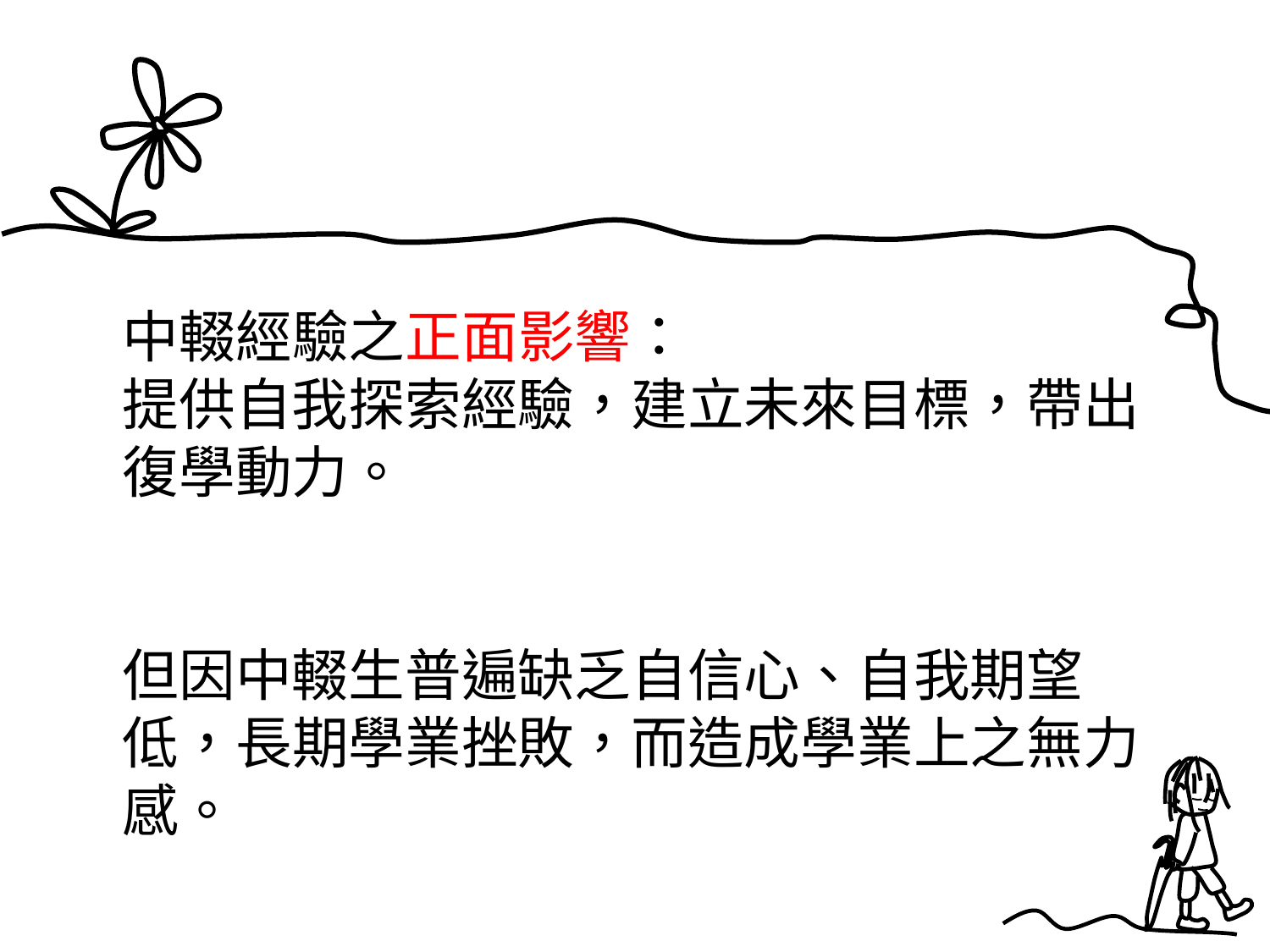

中輟經驗之正面影響：
提供自我探索經驗，建立未來目標，帶出復學動力。

但因中輟生普遍缺乏自信心、自我期望低，長期學業挫敗，而造成學業上之無力感。